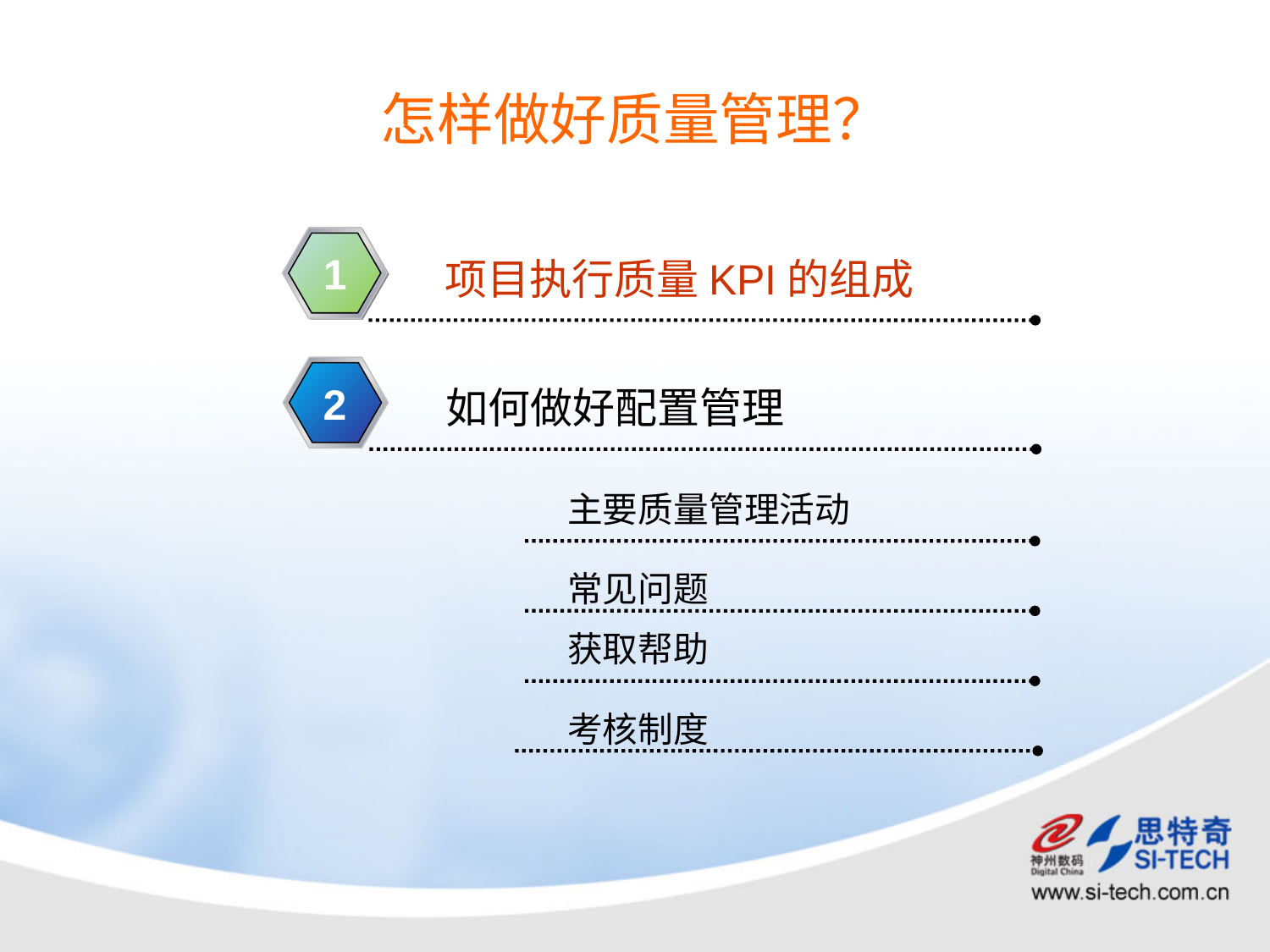

# 怎样做好质量管理？

1
项目执行质量KPI的组成

2
如何做好配置管理

主要质量管理活动

常见问题

获取帮助

考核制度